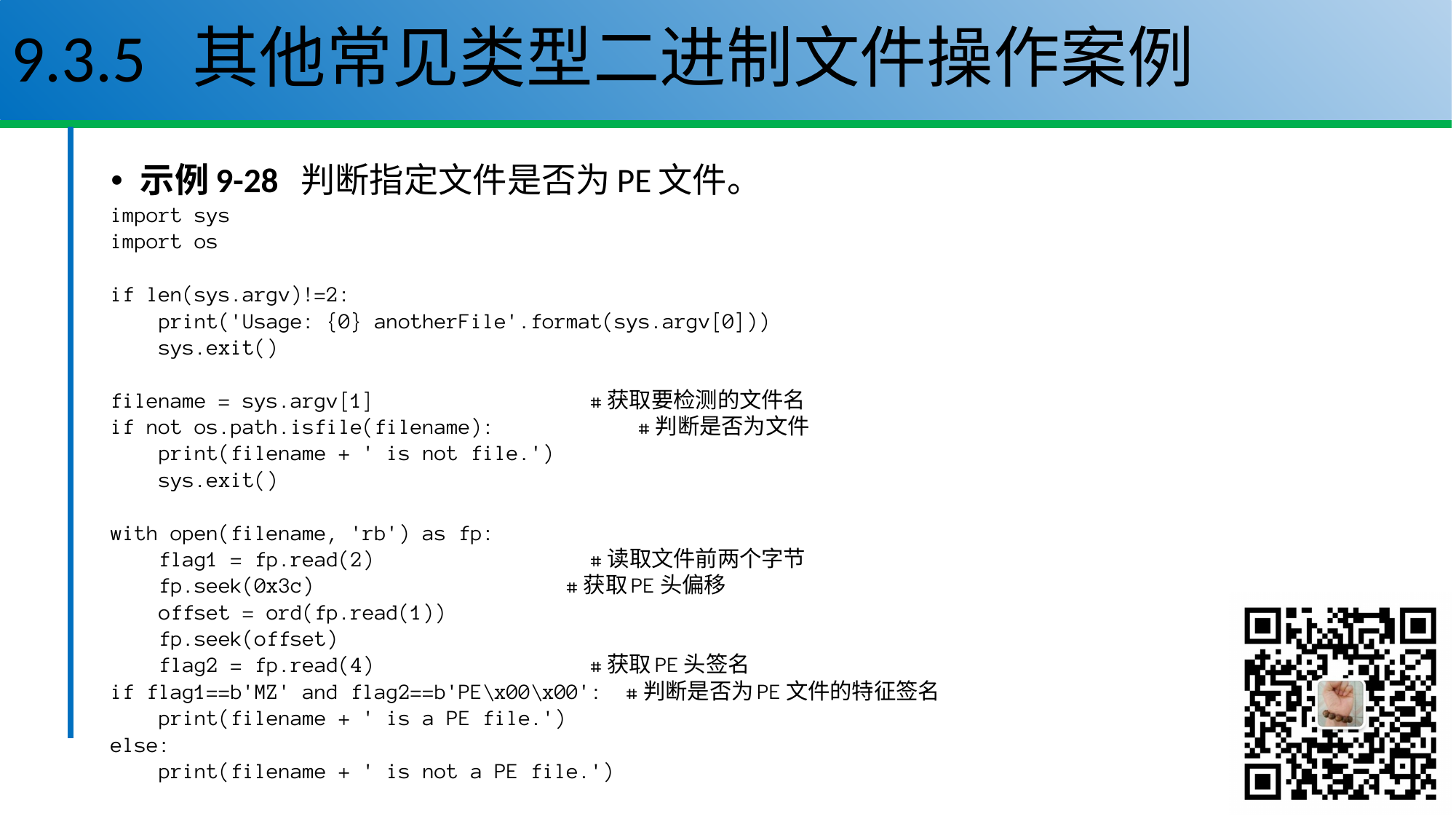

# 9.3.5  其他常见类型二进制文件操作案例
示例9-28  判断指定文件是否为PE文件。
import sys
import os

if len(sys.argv)!=2:
    print('Usage: {0} anotherFile'.format(sys.argv[0]))
    sys.exit()

filename = sys.argv[1]                  #获取要检测的文件名
if not os.path.isfile(filename):            #判断是否为文件
    print(filename + ' is not file.')
    sys.exit()

with open(filename, 'rb') as fp:
    flag1 = fp.read(2)                  #读取文件前两个字节
    fp.seek(0x3c)                     #获取PE头偏移
    offset = ord(fp.read(1))
    fp.seek(offset)
    flag2 = fp.read(4)                  #获取PE头签名
if flag1==b'MZ' and flag2==b'PE\x00\x00':  #判断是否为PE文件的特征签名
    print(filename + ' is a PE file.')
else:
    print(filename + ' is not a PE file.')
45